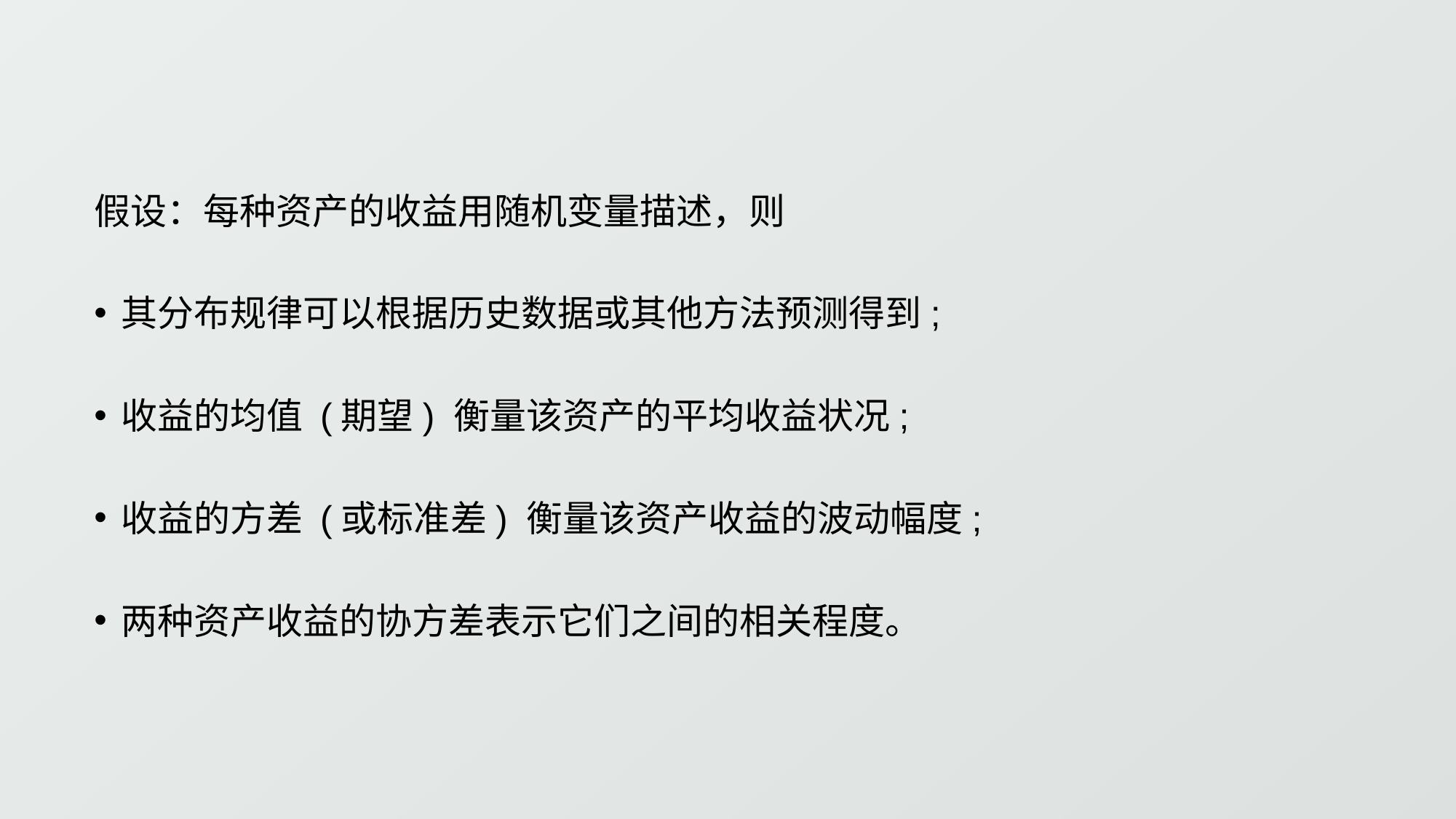

假设：每种资产的收益用随机变量描述，则
其分布规律可以根据历史数据或其他方法预测得到;
收益的均值 (期望) 衡量该资产的平均收益状况;
收益的方差 (或标准差) 衡量该资产收益的波动幅度;
两种资产收益的协方差表示它们之间的相关程度。